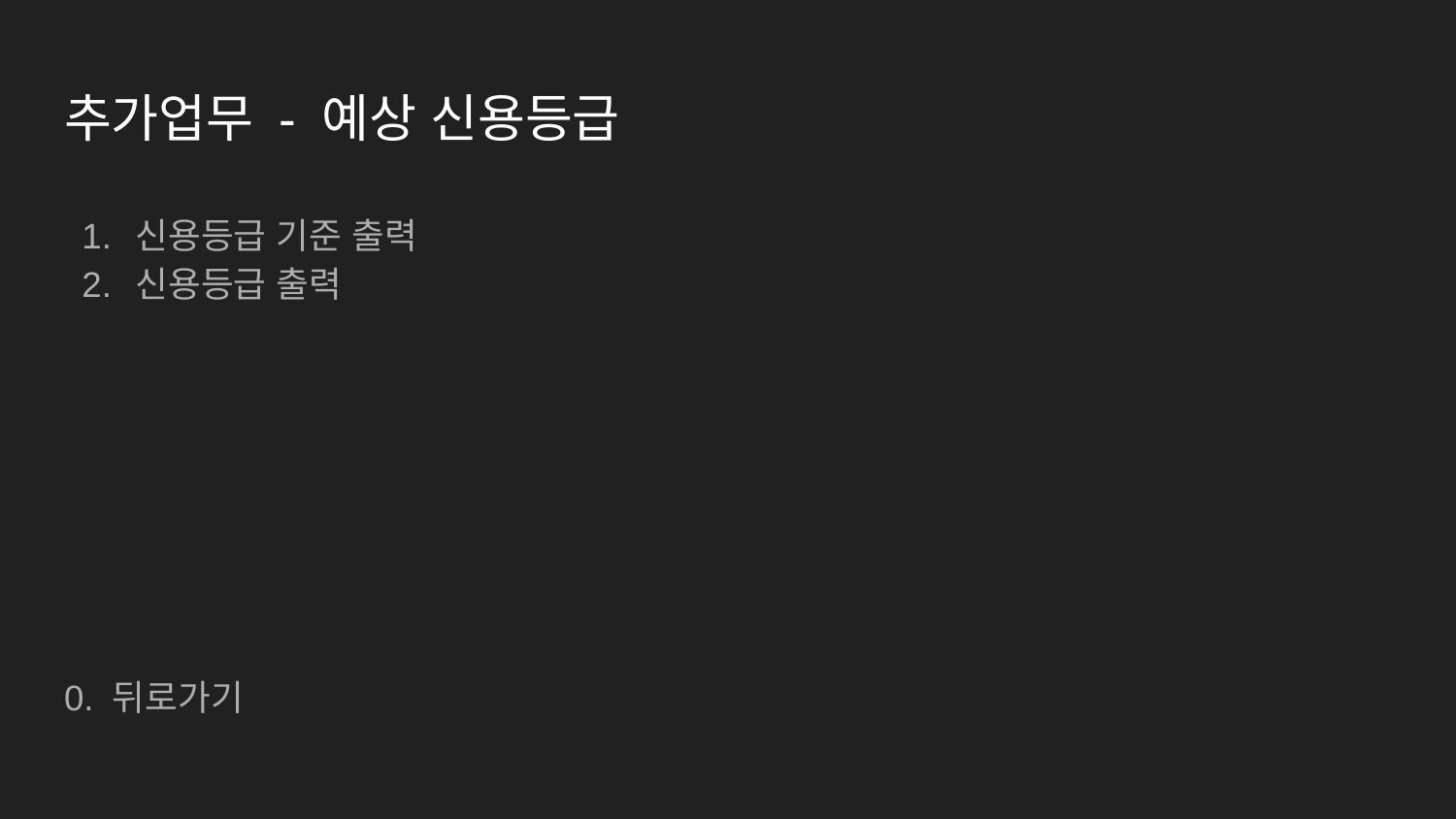

# 추가업무 - 예상 신용등급
신용등급 기준 출력
신용등급 출력

0. 뒤로가기